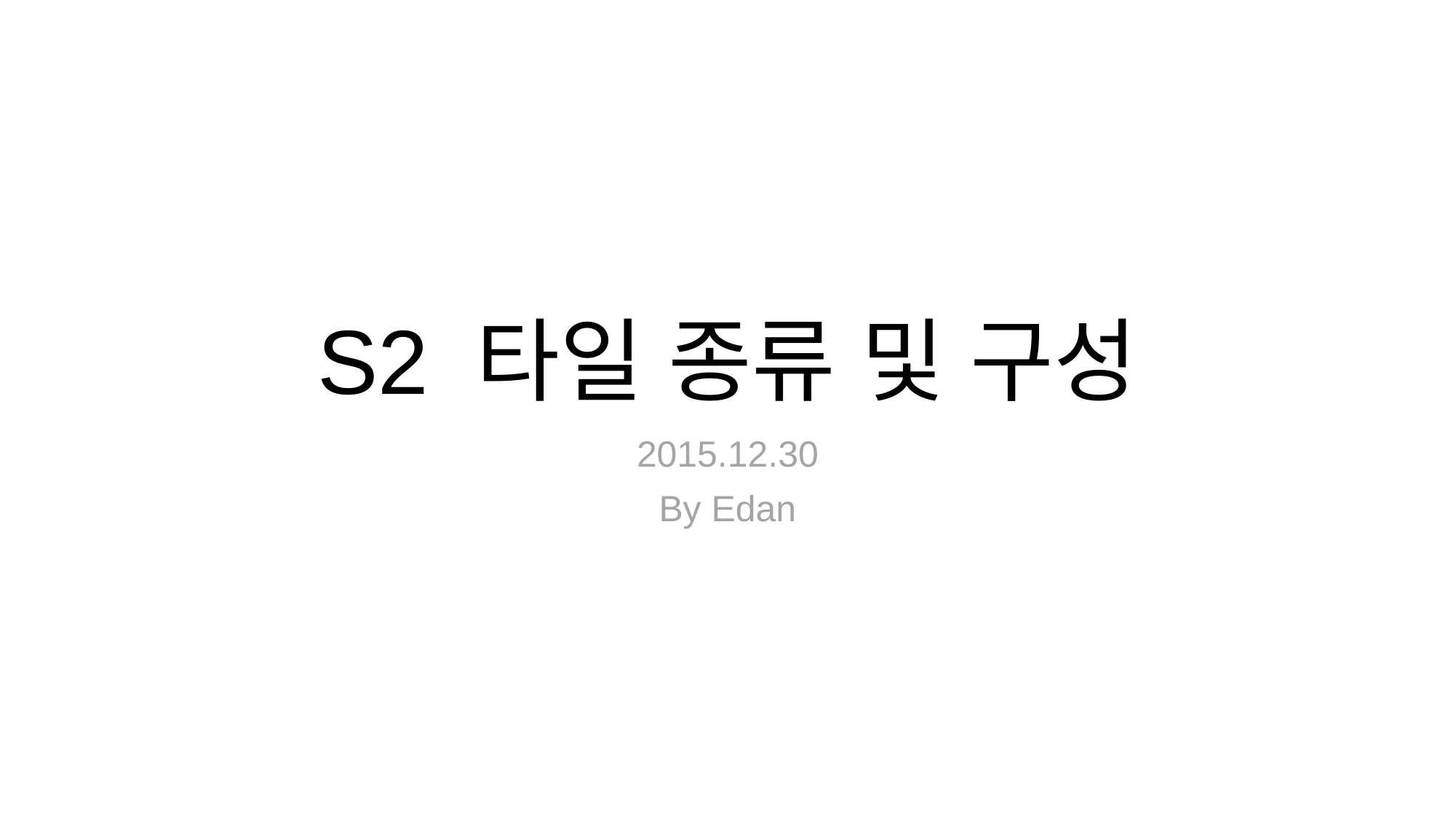

# S2 타일 종류 및 구성
2015.12.30
By Edan